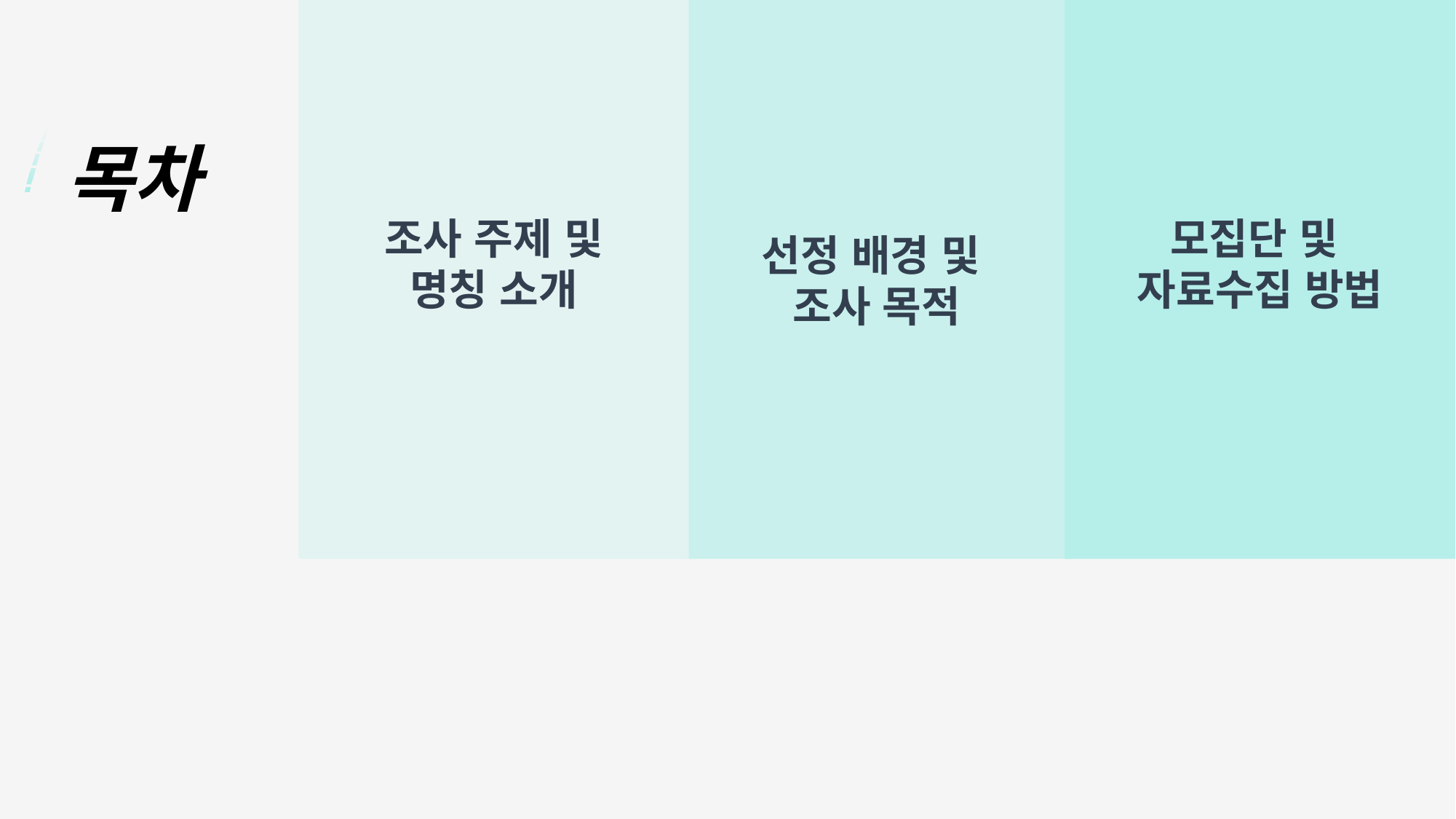

조사 주제 및
명칭 소개

선정 배경 및
조사 목적
모집단 및
자료수집 방법

목차